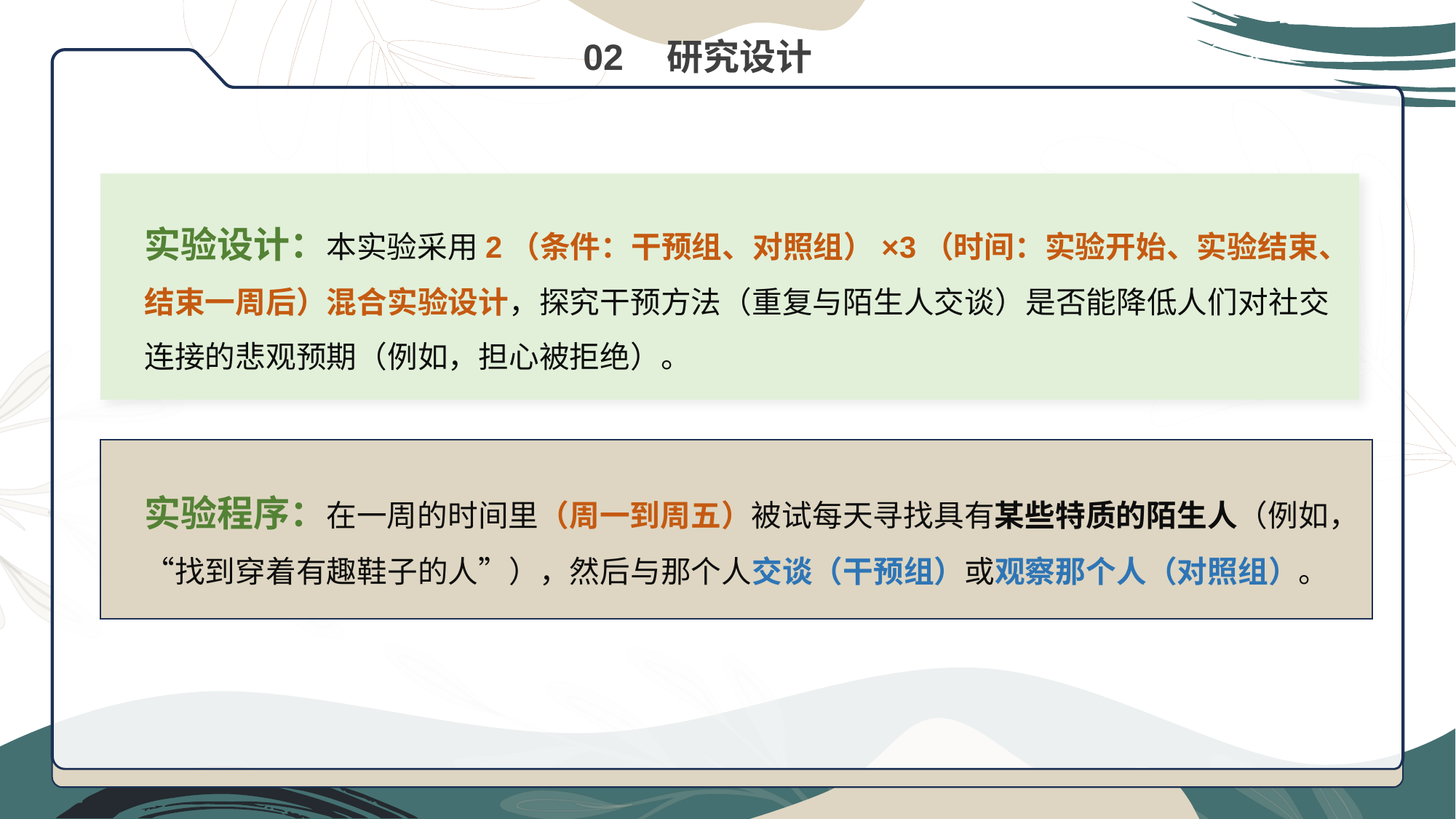

研究设计
02

实验设计：本实验采用2（条件：干预组、对照组）×3（时间：实验开始、实验结束、结束一周后）混合实验设计，探究干预方法（重复与陌生人交谈）是否能降低人们对社交连接的悲观预期（例如，担心被拒绝）。

实验程序：在一周的时间里（周一到周五）被试每天寻找具有某些特质的陌生人（例如，“找到穿着有趣鞋子的人”），然后与那个人交谈（干预组）或观察那个人（对照组）。